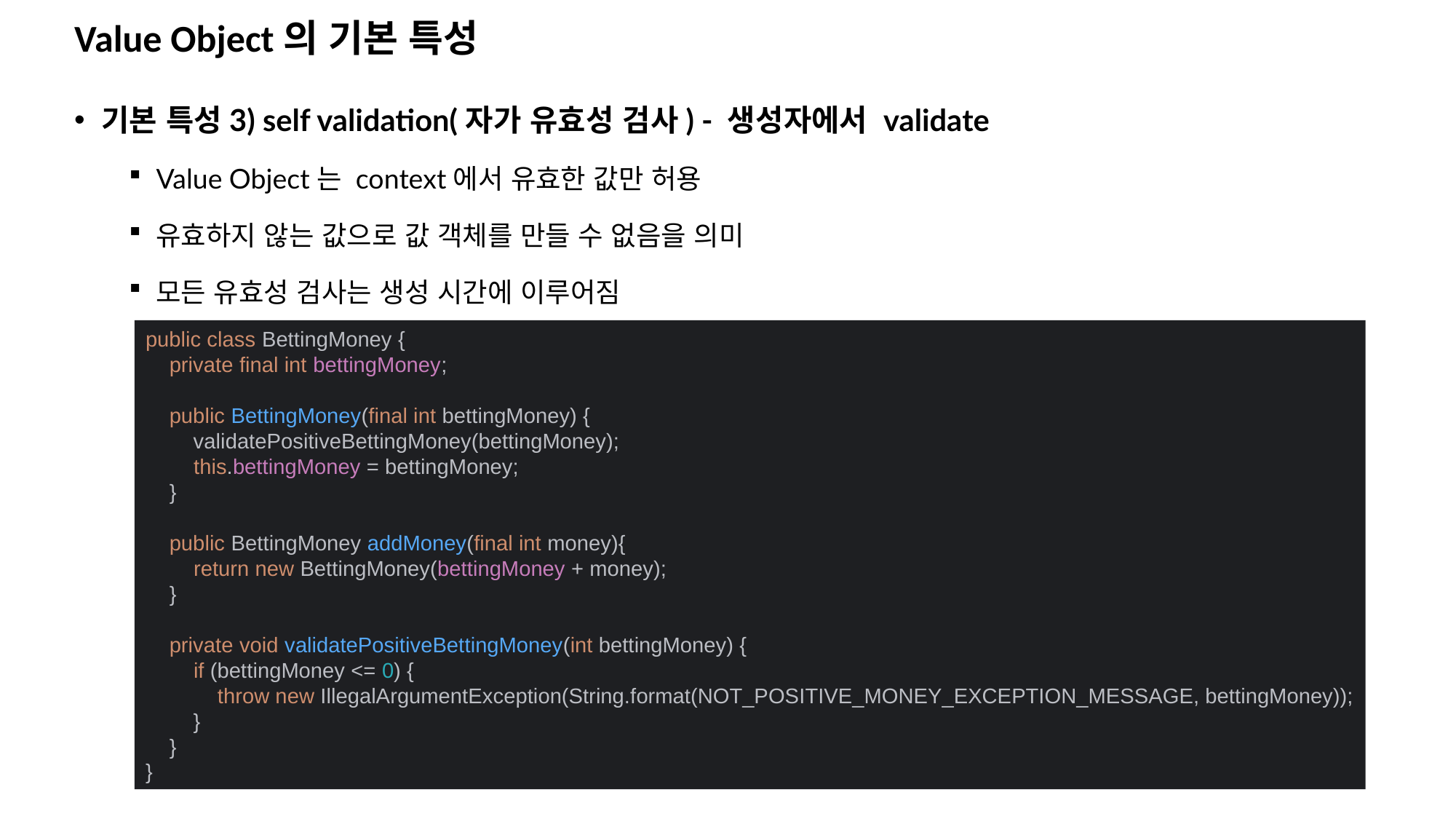

# Value Object의 기본 특성
기본 특성3) self validation(자가 유효성 검사) - 생성자에서 validate
Value Object는 context에서 유효한 값만 허용
유효하지 않는 값으로 값 객체를 만들 수 없음을 의미
모든 유효성 검사는 생성 시간에 이루어짐
public class BettingMoney {
    private final int bettingMoney;
    public BettingMoney(final int bettingMoney) {
        validatePositiveBettingMoney(bettingMoney);
        this.bettingMoney = bettingMoney;
    }
    public BettingMoney addMoney(final int money){
        return new BettingMoney(bettingMoney + money);
    }
    private void validatePositiveBettingMoney(int bettingMoney) {
        if (bettingMoney <= 0) {
            throw new IllegalArgumentException(String.format(NOT_POSITIVE_MONEY_EXCEPTION_MESSAGE, bettingMoney));
        }
    }
}
10